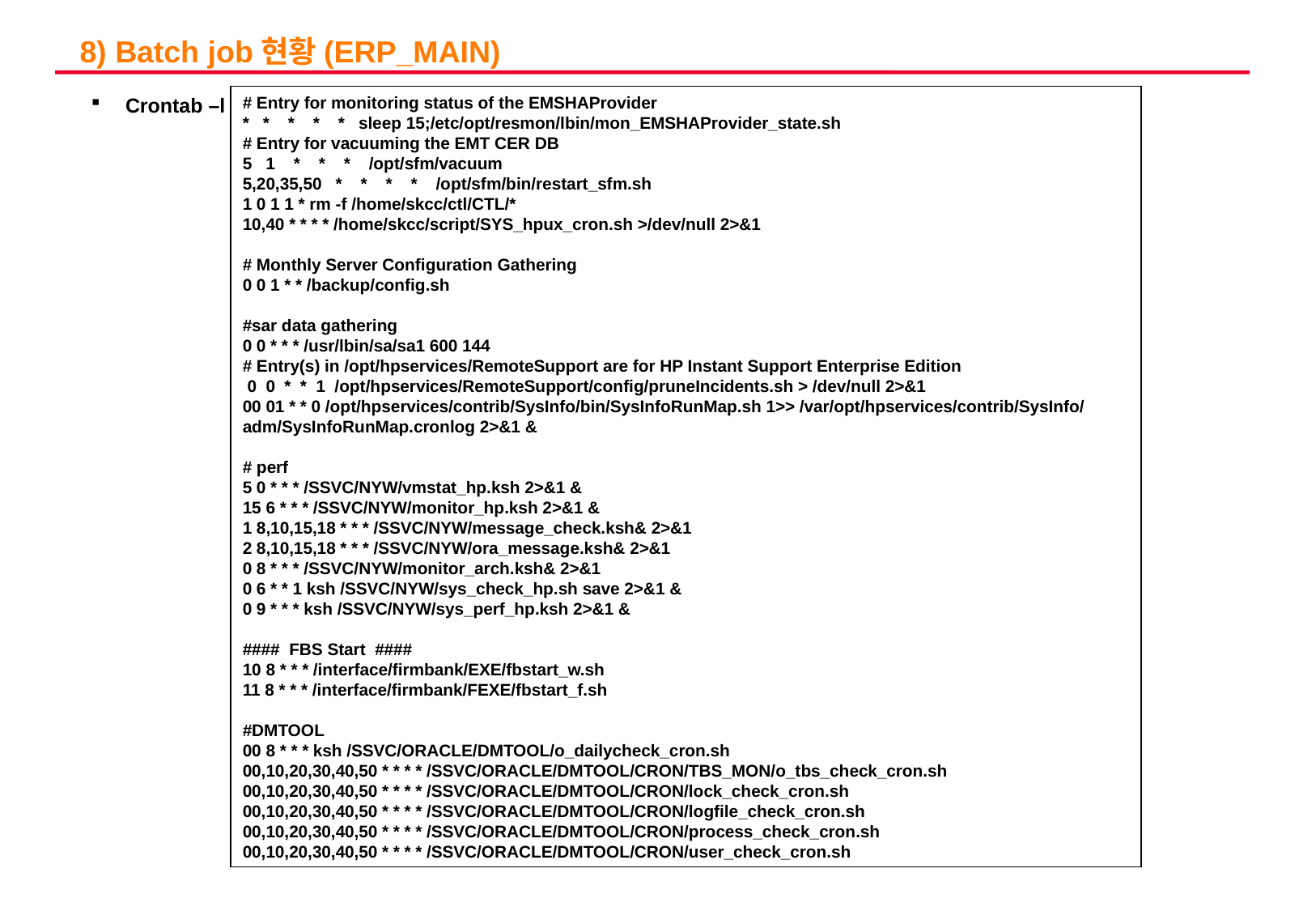

# 8) Batch job현황(ERP_MAIN)
 Crontab –l
# Entry for monitoring status of the EMSHAProvider
*   *    *    *    *   sleep 15;/etc/opt/resmon/lbin/mon_EMSHAProvider_state.sh
# Entry for vacuuming the EMT CER DB
5   1    *    *    *    /opt/sfm/vacuum
5,20,35,50   *    *    *    *    /opt/sfm/bin/restart_sfm.sh
1 0 1 1 * rm -f /home/skcc/ctl/CTL/*
10,40 * * * * /home/skcc/script/SYS_hpux_cron.sh >/dev/null 2>&1

# Monthly Server Configuration Gathering
0 0 1 * * /backup/config.sh

#sar data gathering
0 0 * * * /usr/lbin/sa/sa1 600 144
# Entry(s) in /opt/hpservices/RemoteSupport are for HP Instant Support Enterprise Edition
 0  0  *  *  1  /opt/hpservices/RemoteSupport/config/pruneIncidents.sh > /dev/null 2>&1
00 01 * * 0 /opt/hpservices/contrib/SysInfo/bin/SysInfoRunMap.sh 1>> /var/opt/hpservices/contrib/SysInfo/adm/SysInfoRunMap.cronlog 2>&1 &

# perf
5 0 * * * /SSVC/NYW/vmstat_hp.ksh 2>&1 &
15 6 * * * /SSVC/NYW/monitor_hp.ksh 2>&1 &
1 8,10,15,18 * * * /SSVC/NYW/message_check.ksh& 2>&1
2 8,10,15,18 * * * /SSVC/NYW/ora_message.ksh& 2>&1
0 8 * * * /SSVC/NYW/monitor_arch.ksh& 2>&1
0 6 * * 1 ksh /SSVC/NYW/sys_check_hp.sh save 2>&1 &
0 9 * * * ksh /SSVC/NYW/sys_perf_hp.ksh 2>&1 &

####  FBS Start  ####
10 8 * * * /interface/firmbank/EXE/fbstart_w.sh
11 8 * * * /interface/firmbank/FEXE/fbstart_f.sh

#DMTOOL
00 8 * * * ksh /SSVC/ORACLE/DMTOOL/o_dailycheck_cron.sh
00,10,20,30,40,50 * * * * /SSVC/ORACLE/DMTOOL/CRON/TBS_MON/o_tbs_check_cron.sh
00,10,20,30,40,50 * * * * /SSVC/ORACLE/DMTOOL/CRON/lock_check_cron.sh
00,10,20,30,40,50 * * * * /SSVC/ORACLE/DMTOOL/CRON/logfile_check_cron.sh
00,10,20,30,40,50 * * * * /SSVC/ORACLE/DMTOOL/CRON/process_check_cron.sh
00,10,20,30,40,50 * * * * /SSVC/ORACLE/DMTOOL/CRON/user_check_cron.sh